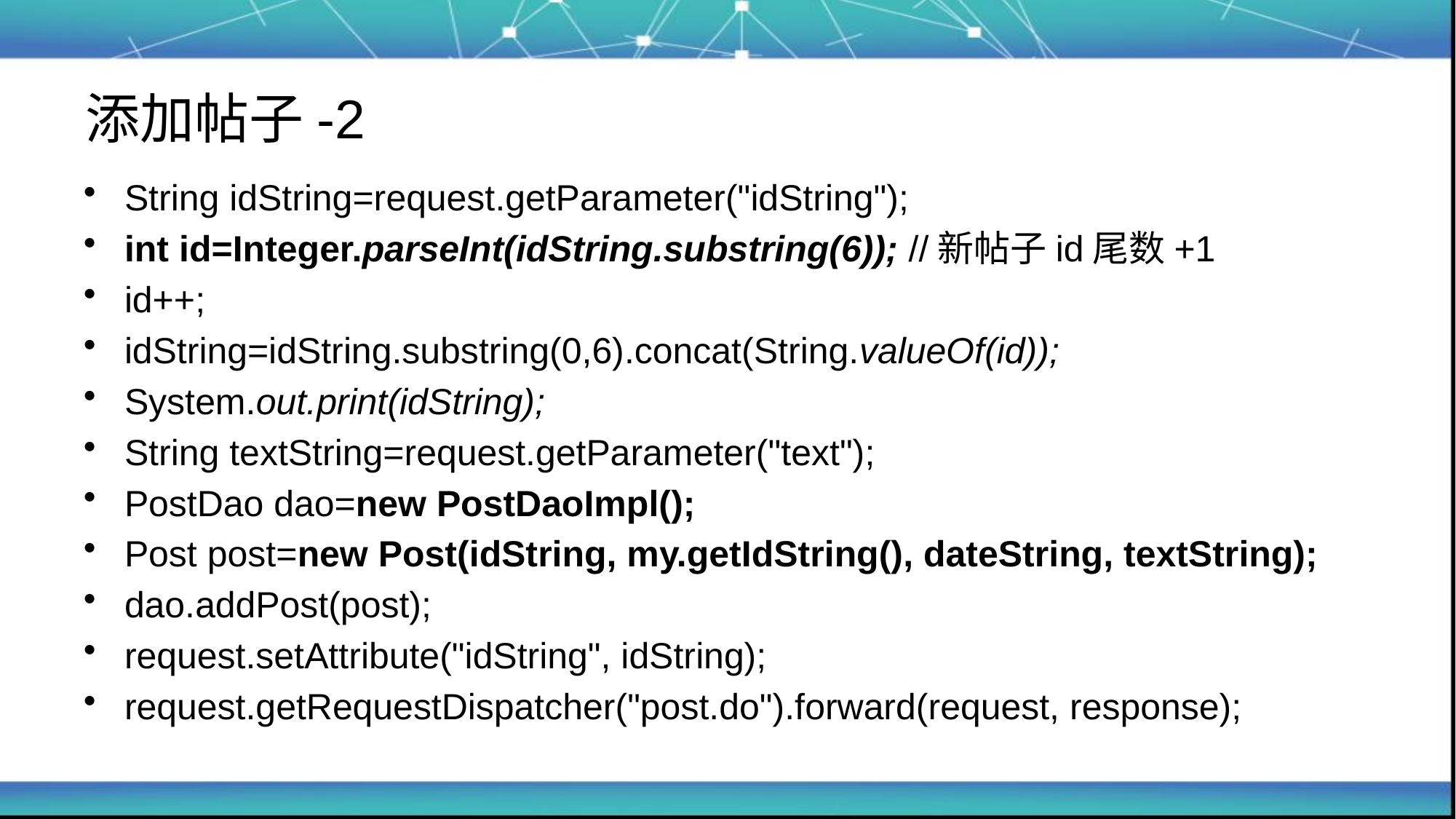

# 添加帖子-2
String idString=request.getParameter("idString");
int id=Integer.parseInt(idString.substring(6)); //新帖子id尾数+1
id++;
idString=idString.substring(0,6).concat(String.valueOf(id));
System.out.print(idString);
String textString=request.getParameter("text");
PostDao dao=new PostDaoImpl();
Post post=new Post(idString, my.getIdString(), dateString, textString);
dao.addPost(post);
request.setAttribute("idString", idString);
request.getRequestDispatcher("post.do").forward(request, response);